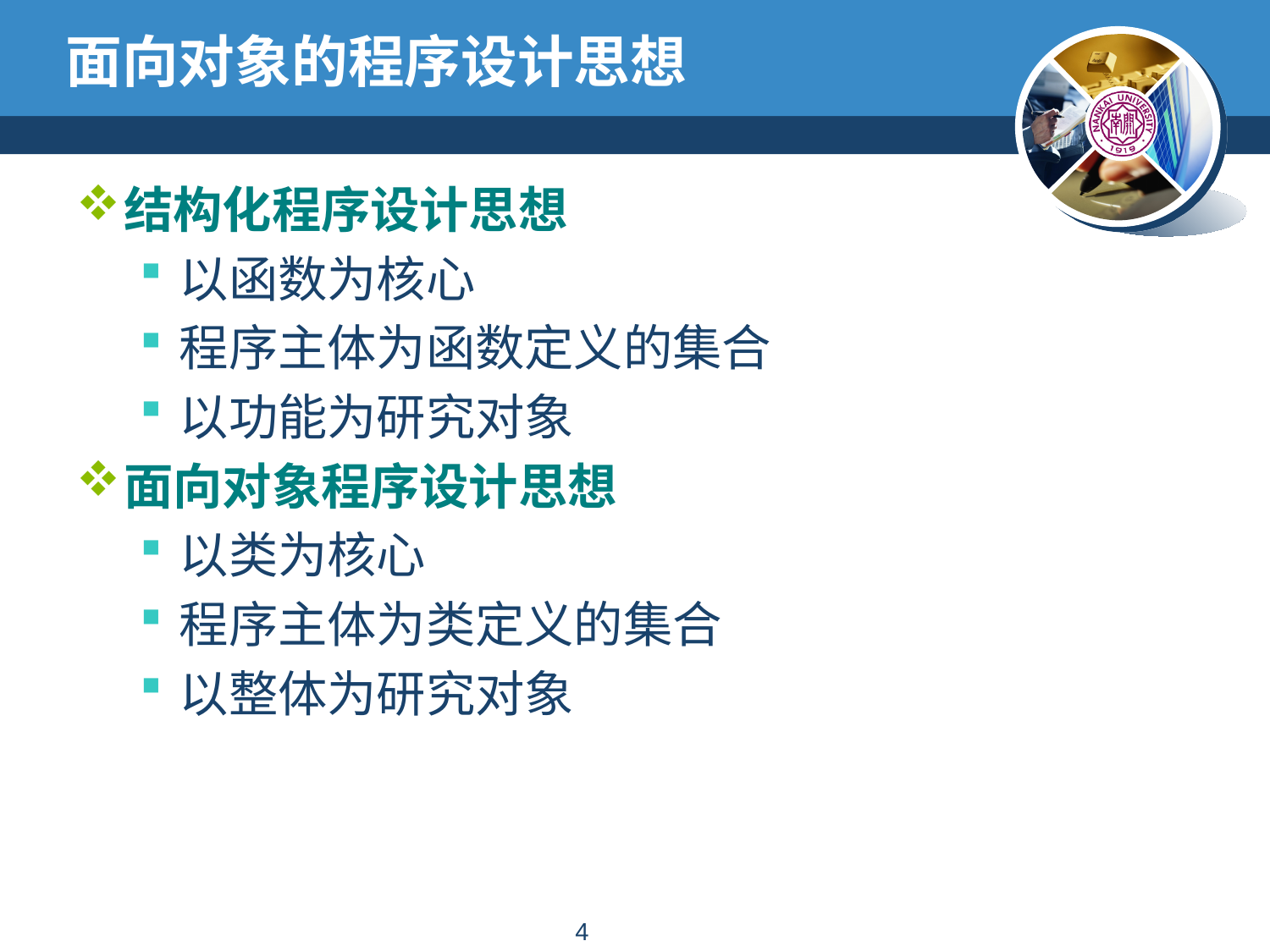

# 面向对象的程序设计思想
结构化程序设计思想
以函数为核心
程序主体为函数定义的集合
以功能为研究对象
面向对象程序设计思想
以类为核心
程序主体为类定义的集合
以整体为研究对象
4